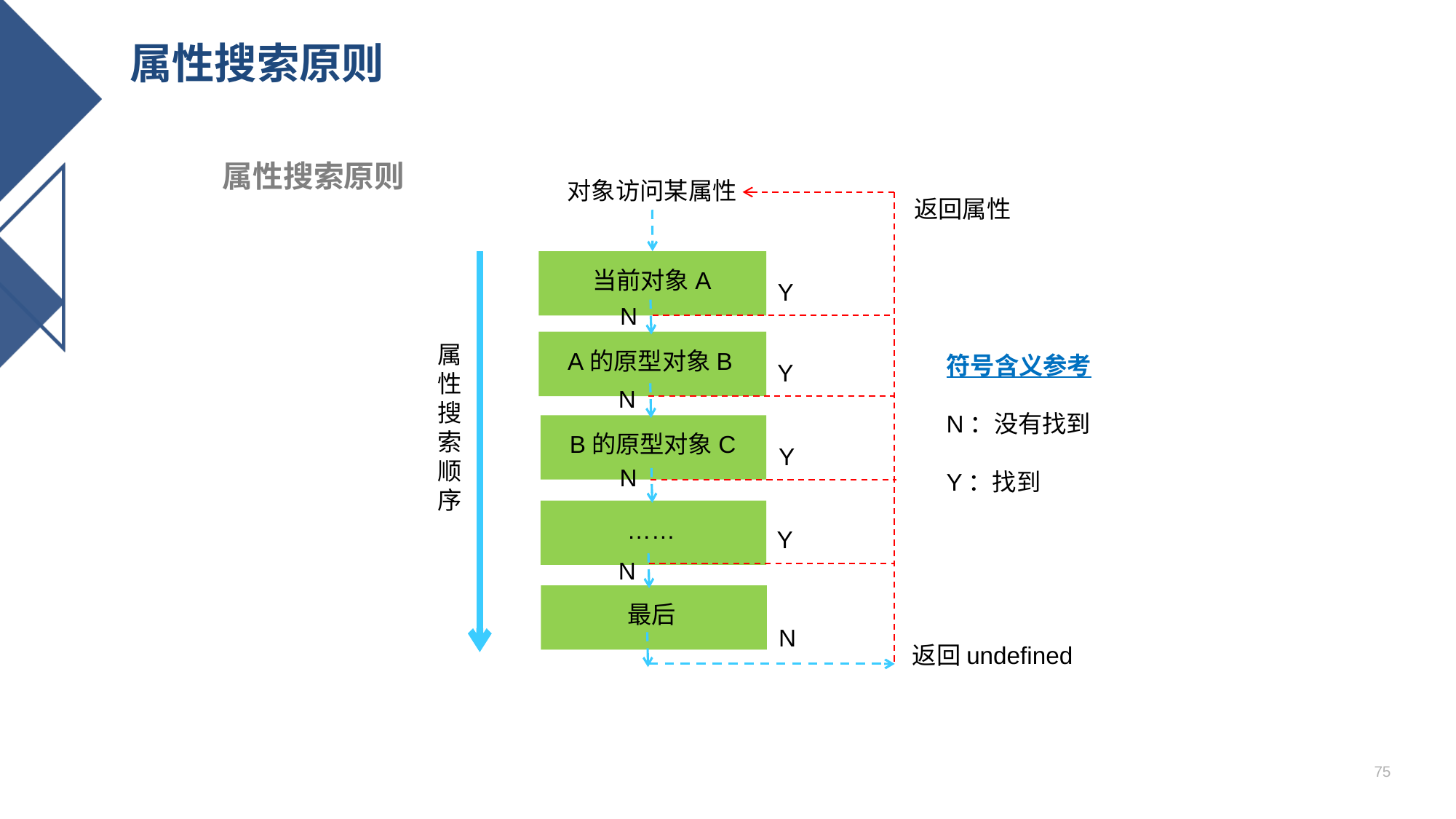

# 属性搜索原则
属性搜索原则
对象访问某属性
返回属性

当前对象A
Y
N
符号含义参考
N：没有找到
Y：找到

A的原型对象B
属性搜索顺序
Y
N

B的原型对象C
Y
N

……
Y
N

最后
N
返回undefined
75